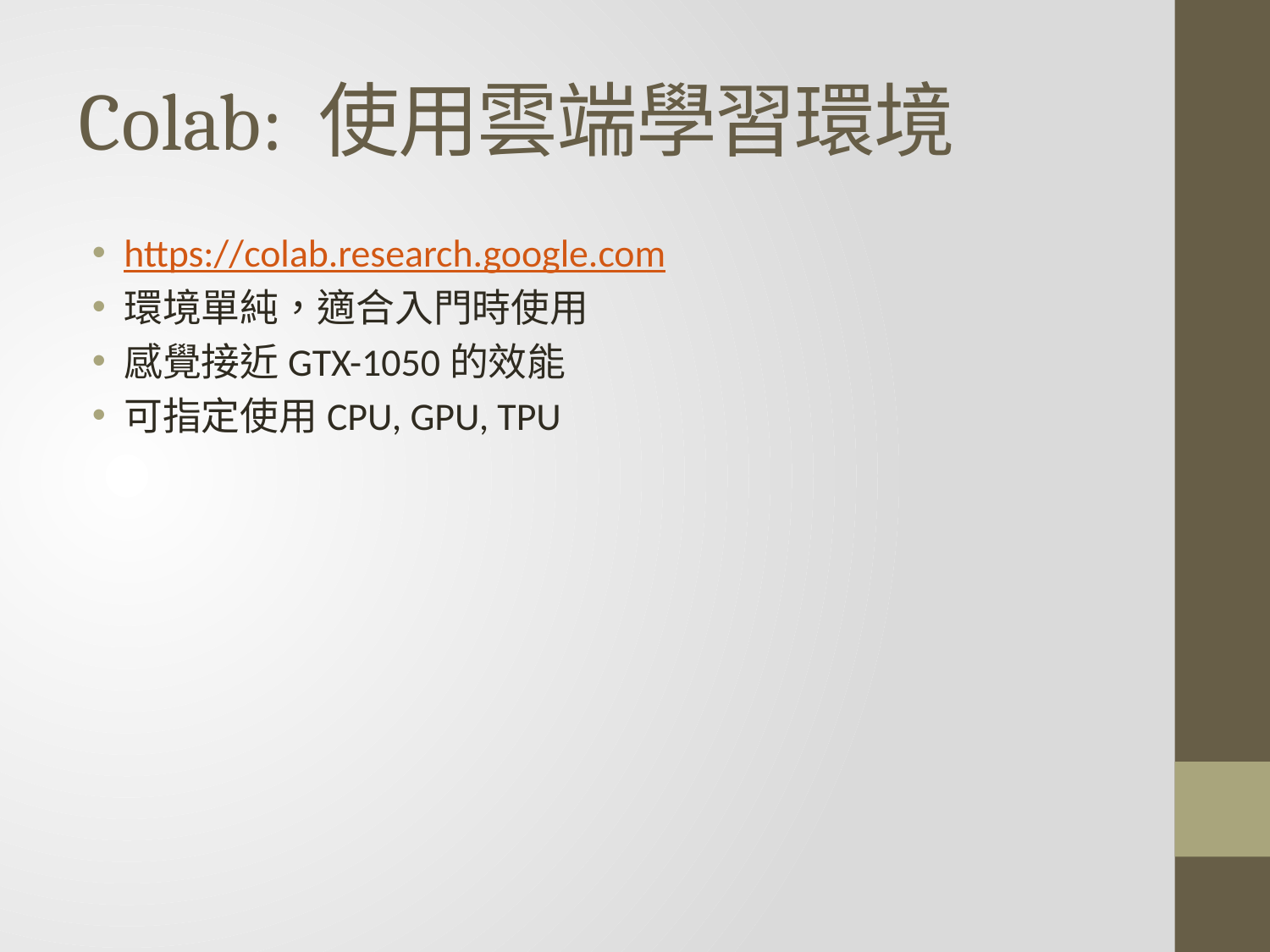

# Colab: 使用雲端學習環境
https://colab.research.google.com
環境單純，適合入門時使用
感覺接近GTX-1050的效能
可指定使用CPU, GPU, TPU